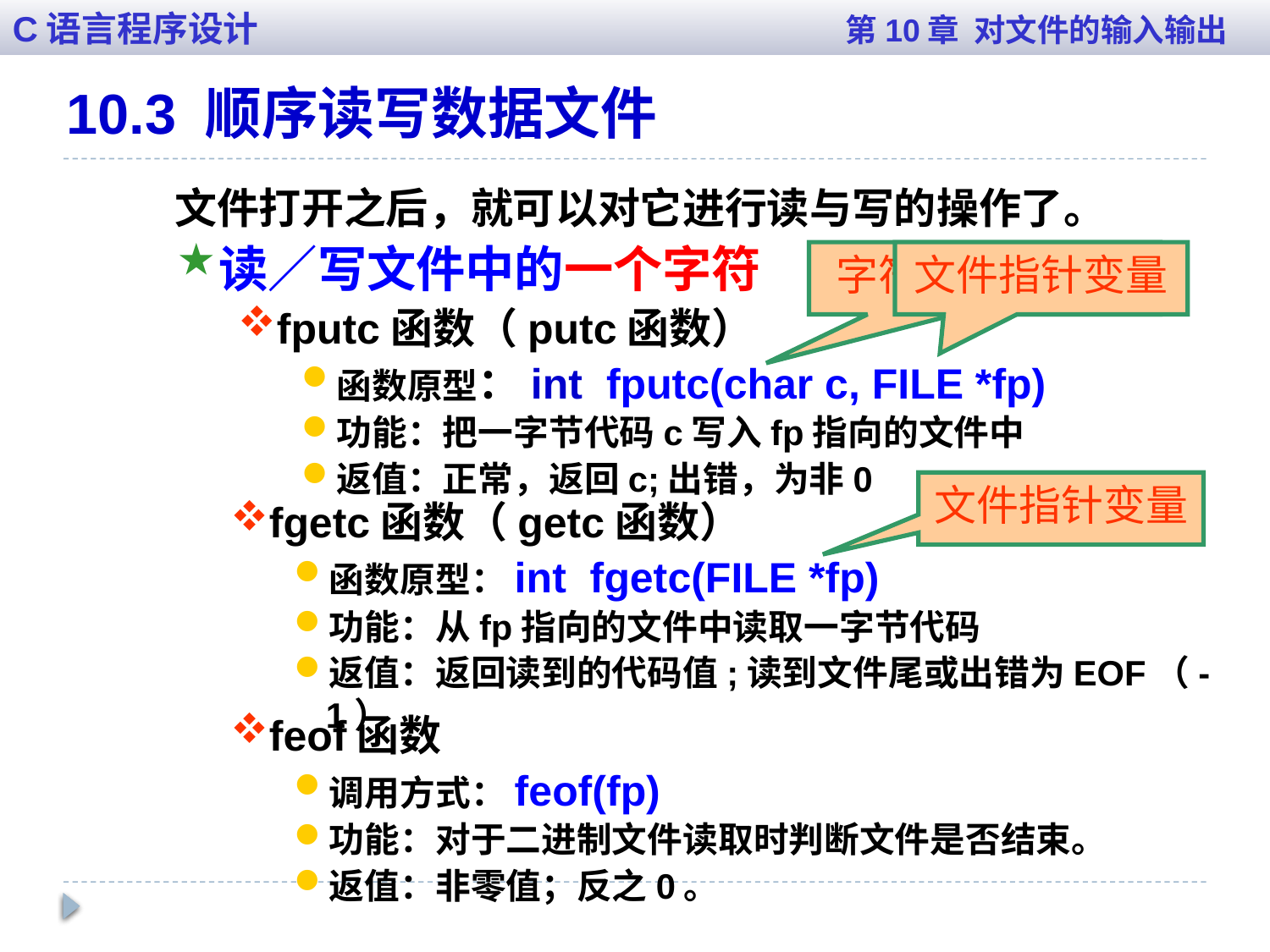

C语言程序设计                                                                         第10章  对文件的输入输出
10.3 顺序读写数据文件
文件打开之后，就可以对它进行读与写的操作了。
读／写文件中的一个字符
fputc函数（putc函数）
函数原型：int  fputc(char c, FILE *fp)
功能：把一字节代码c写入fp指向的文件中
返值：正常，返回c;出错，为非0
字符常量或变量
文件指针变量
文件指针变量
fgetc函数（getc函数）
函数原型：int  fgetc(FILE *fp)
功能：从fp指向的文件中读取一字节代码
返值：返回读到的代码值;读到文件尾或出错为EOF（-1）
feof函数
调用方式：feof(fp)
功能：对于二进制文件读取时判断文件是否结束。
返值：非零值；反之0。
13